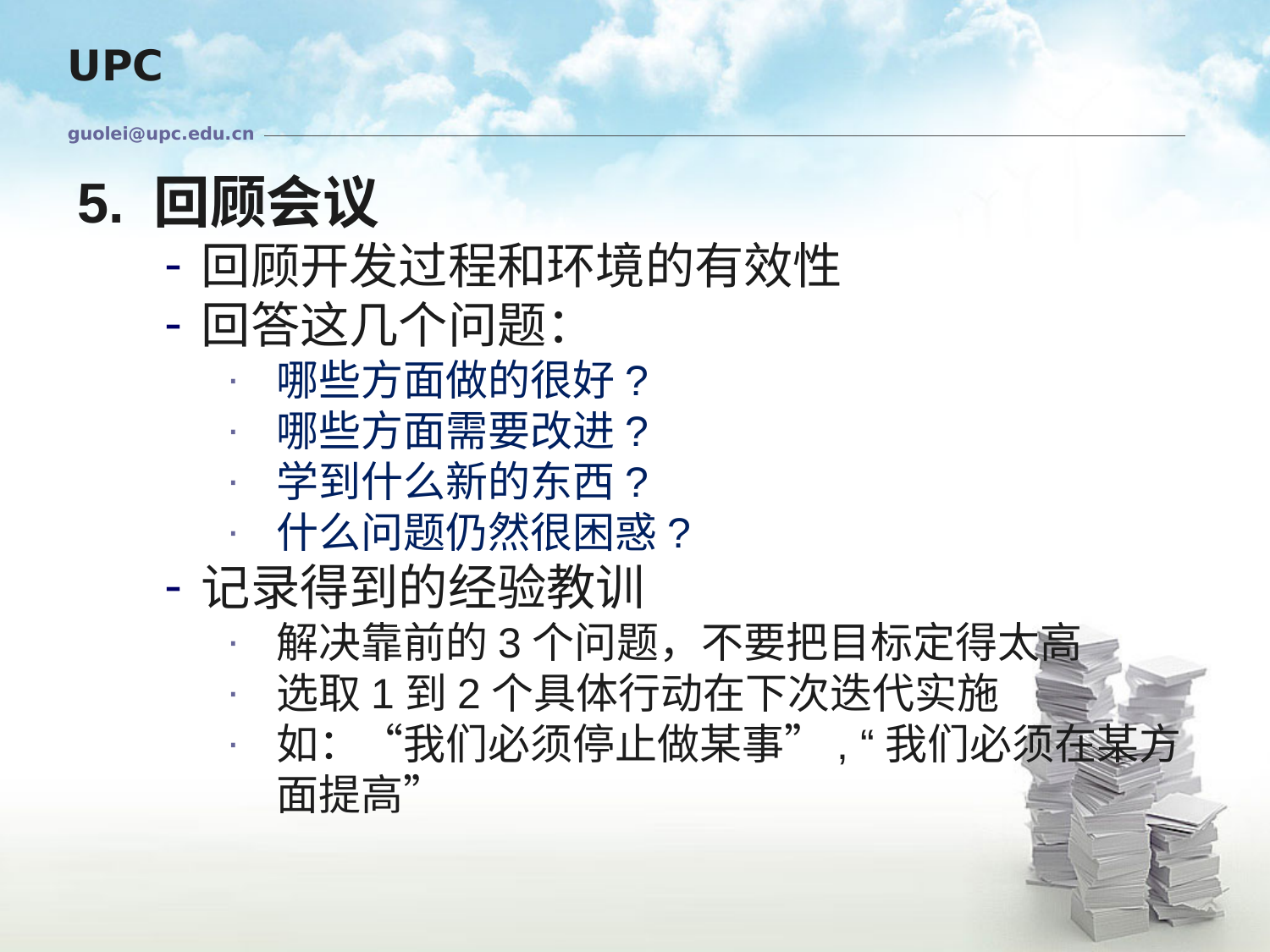

guolei@upc.edu.cn
5. 回顾会议
回顾开发过程和环境的有效性
回答这几个问题：
哪些方面做的很好?
哪些方面需要改进?
学到什么新的东西?
什么问题仍然很困惑?
记录得到的经验教训
解决靠前的3个问题，不要把目标定得太高
选取1到2个具体行动在下次迭代实施
如：“我们必须停止做某事”, “我们必须在某方面提高”